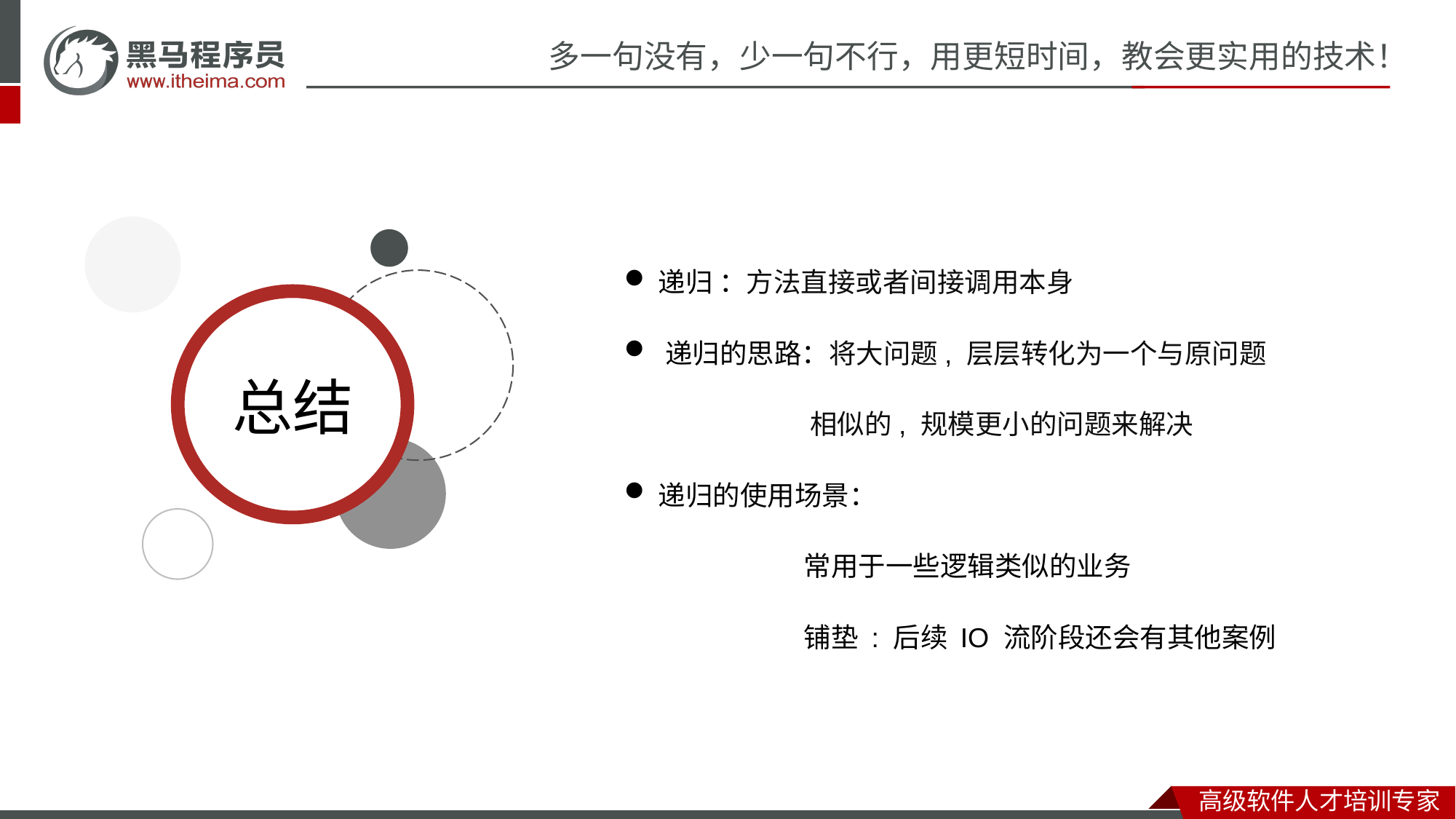

递归 ：方法直接或者间接调用本身
递归的思路：将大问题, 层层转化为一个与原问题
                             相似的, 规模更小的问题来解决
递归的使用场景：
                            常用于一些逻辑类似的业务
                            铺垫 : 后续 IO 流阶段还会有其他案例